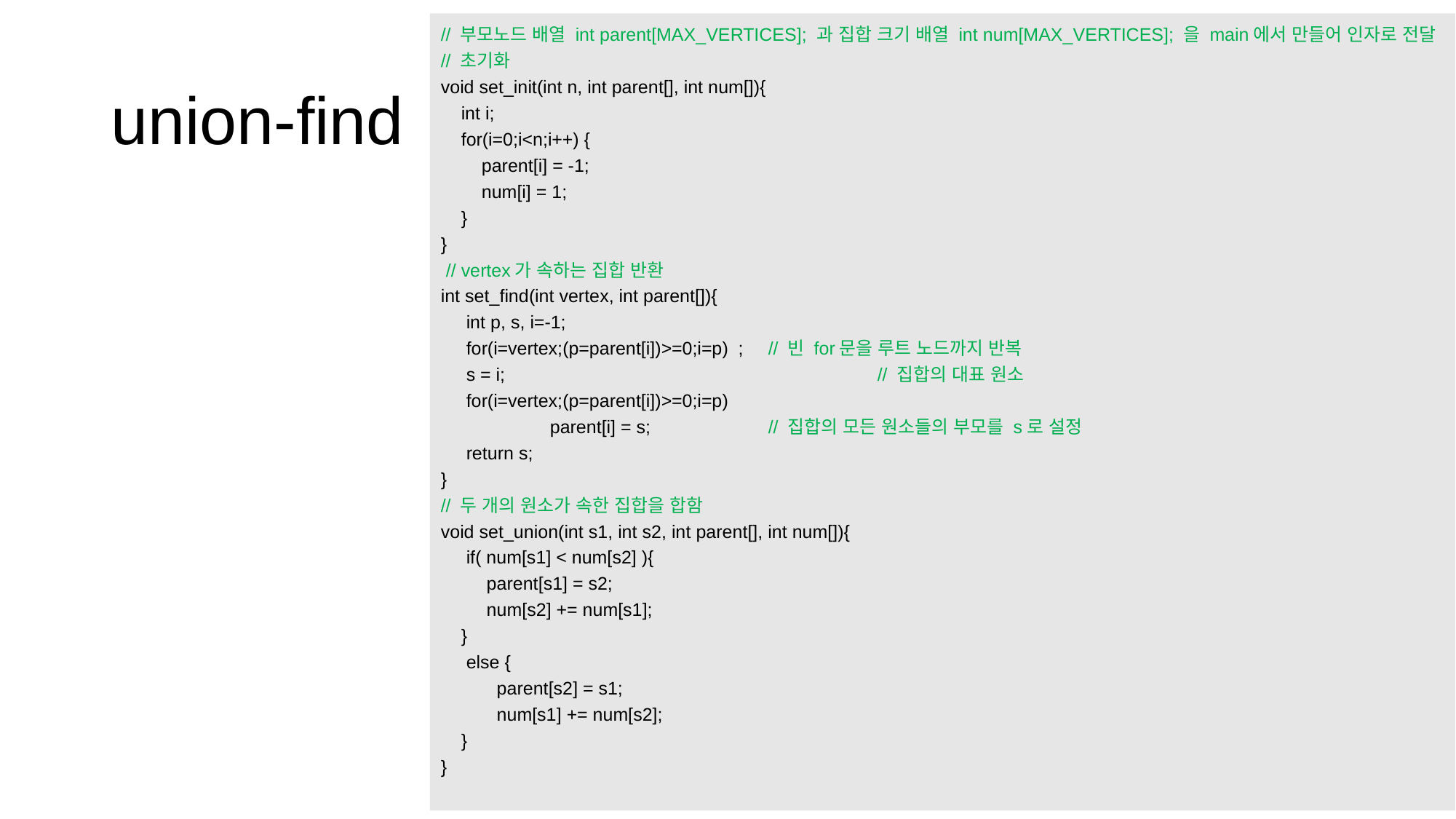

// 부모노드 배열 int parent[MAX_VERTICES]; 과 집합 크기 배열 int num[MAX_VERTICES]; 을 main에서 만들어 인자로 전달
// 초기화
void set_init(int n, int parent[], int num[]){
    int i;
    for(i=0;i<n;i++) {
        parent[i] = -1;
        num[i] = 1;
    }
}
 // vertex가 속하는 집합 반환
int set_find(int vertex, int parent[]){
     int p, s, i=-1;
     for(i=vertex;(p=parent[i])>=0;i=p)  ;	// 빈 for문을 루트 노드까지 반복
     s = i; 				// 집합의 대표 원소
     for(i=vertex;(p=parent[i])>=0;i=p)
	parent[i] = s; 		// 집합의 모든 원소들의 부모를 s로 설정
     return s;
}
// 두 개의 원소가 속한 집합을 합함
void set_union(int s1, int s2, int parent[], int num[]){
     if( num[s1] < num[s2] ){
         parent[s1] = s2;
         num[s2] += num[s1];
    }
     else {
           parent[s2] = s1;
           num[s1] += num[s2];
    }
}
# union-find